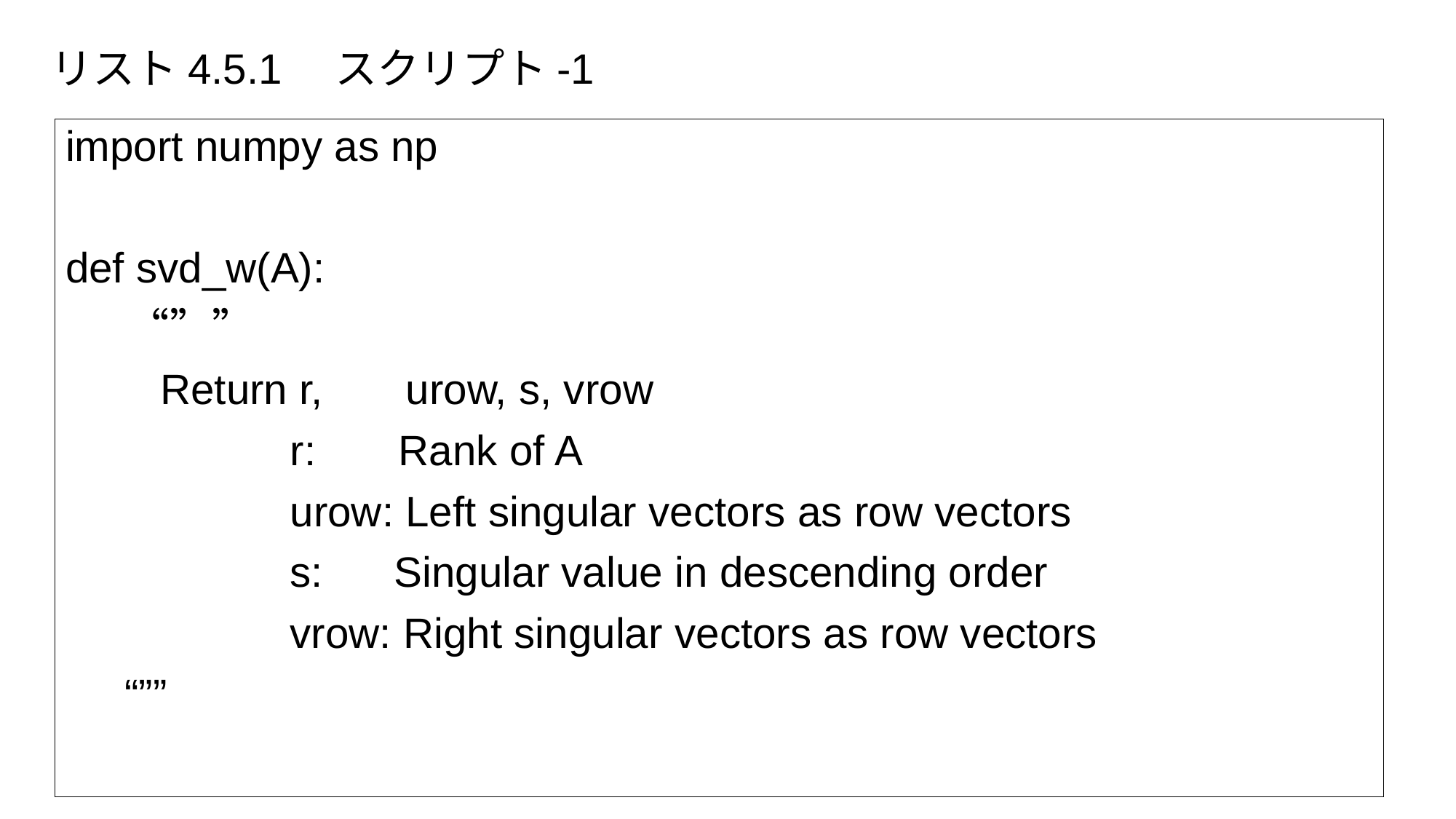

# リスト4.5.1　スクリプト-1
import numpy as np

def svd_w(A):
 　“””
　　Return r,       urow, s, vrow
                   r:       Rank of A
                   urow: Left singular vectors as row vectors
                   s:      Singular value in descending order
                   vrow: Right singular vectors as row vectors
     “””